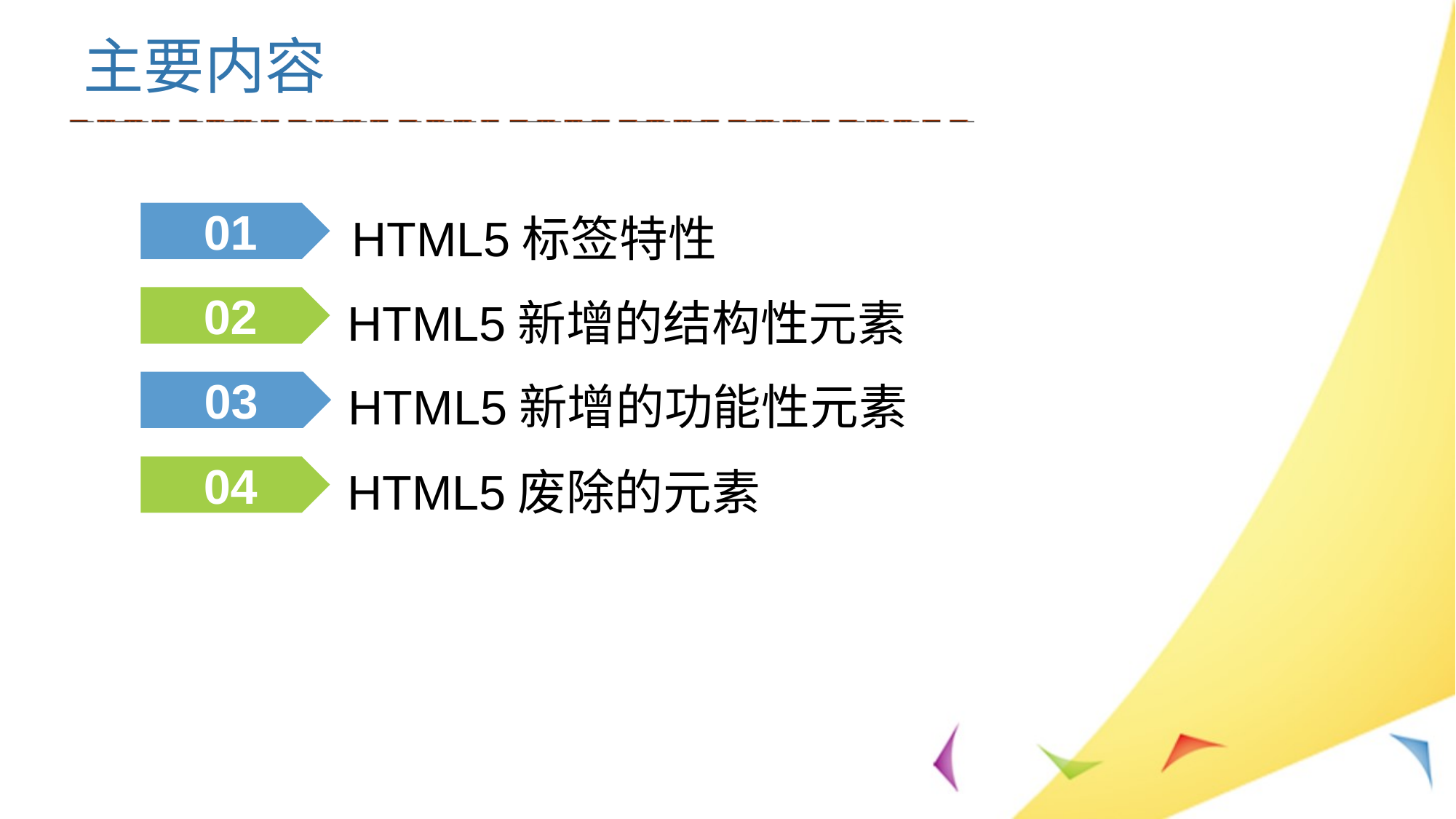

主要内容
01
HTML5标签特性
HTML5新增的结构性元素
02
HTML5新增的功能性元素
03
HTML5废除的元素
04